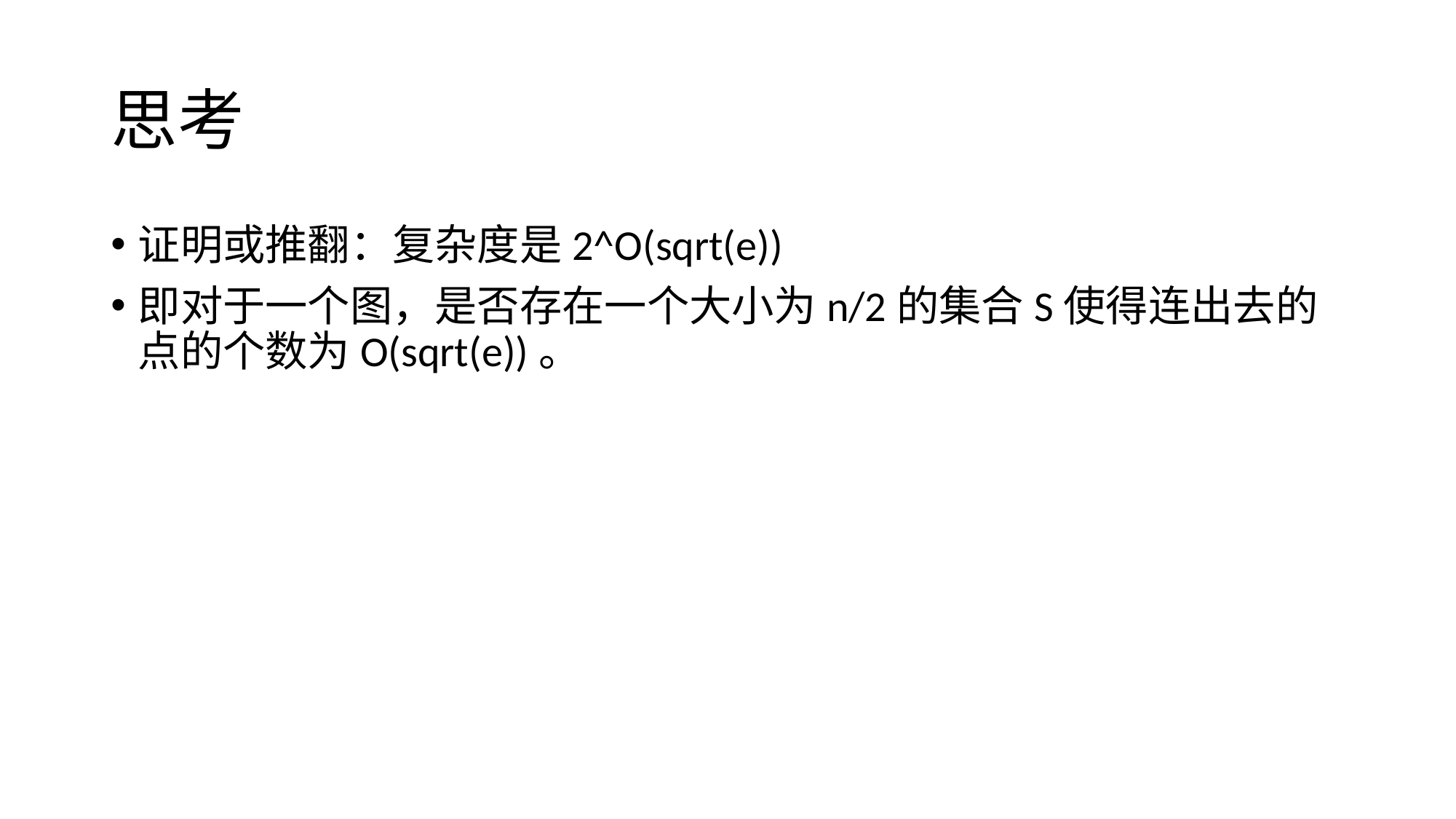

# 思考
证明或推翻：复杂度是2^O(sqrt(e))
即对于一个图，是否存在一个大小为n/2的集合S使得连出去的点的个数为O(sqrt(e))。